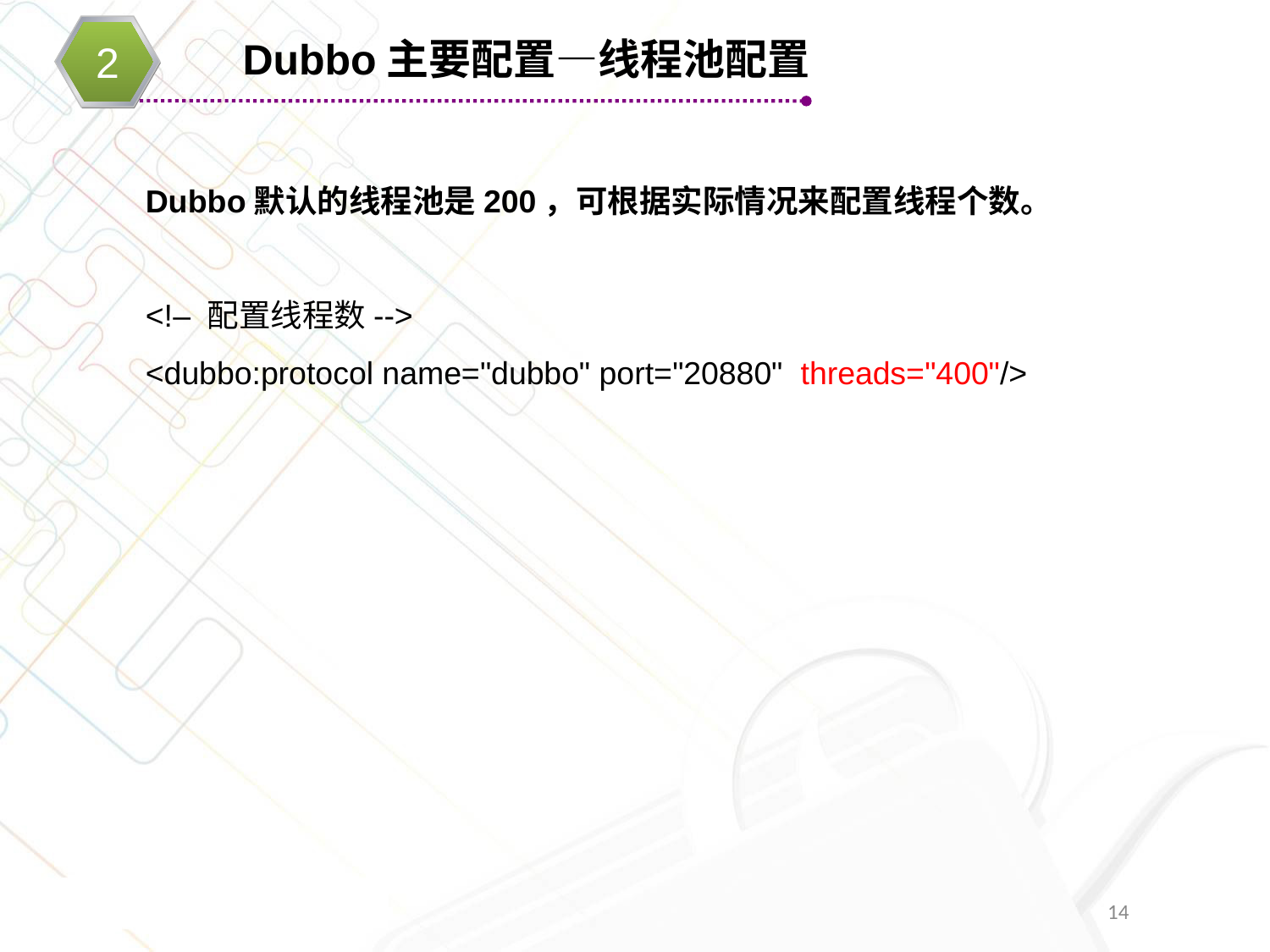

Dubbo主要配置—线程池配置
2

Dubbo默认的线程池是200，可根据实际情况来配置线程个数。

<!– 配置线程数-->
<dubbo:protocol name="dubbo" port="20880"  threads="400"/>

14